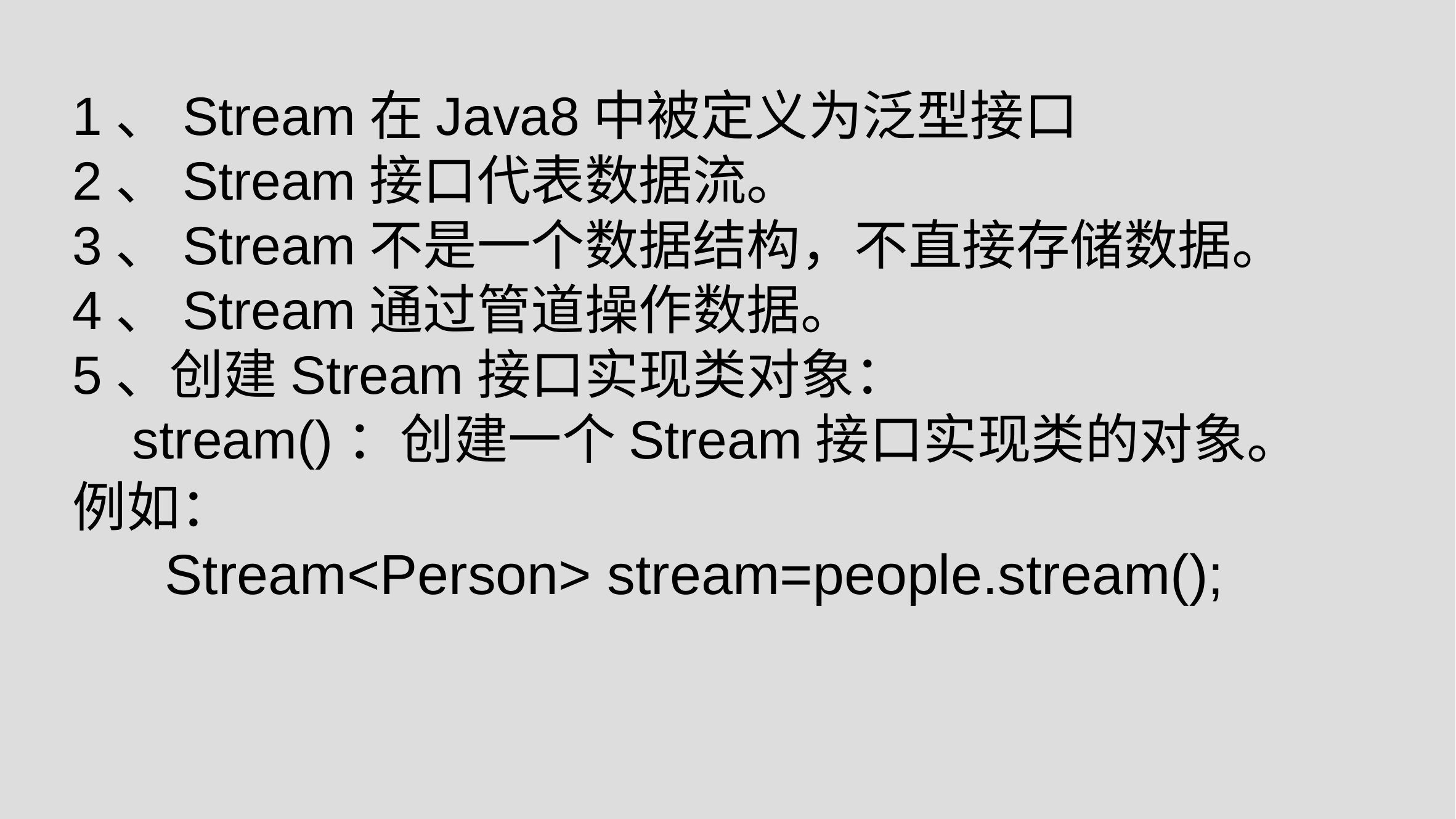

1、Stream在Java8中被定义为泛型接口
2、Stream接口代表数据流。
3、Stream不是一个数据结构，不直接存储数据。
4、Stream通过管道操作数据。
5、创建Stream接口实现类对象：
    stream()：创建一个Stream接口实现类的对象。
例如：
	Stream<Person> stream=people.stream();